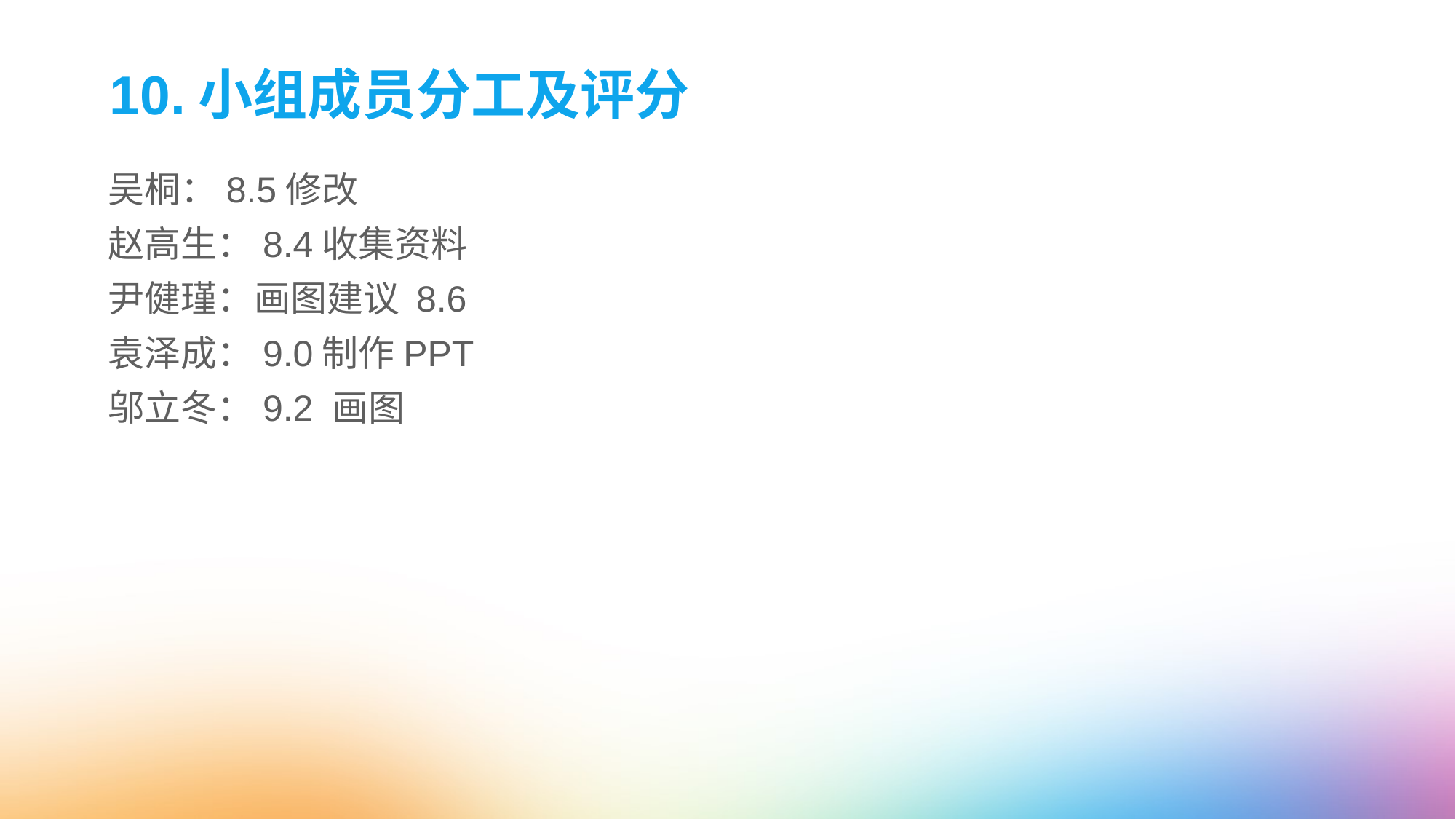

# 10.小组成员分工及评分
吴桐：8.5修改
赵高生：8.4收集资料
尹健瑾：画图建议 8.6
袁泽成：9.0制作PPT
邬立冬：9.2 画图